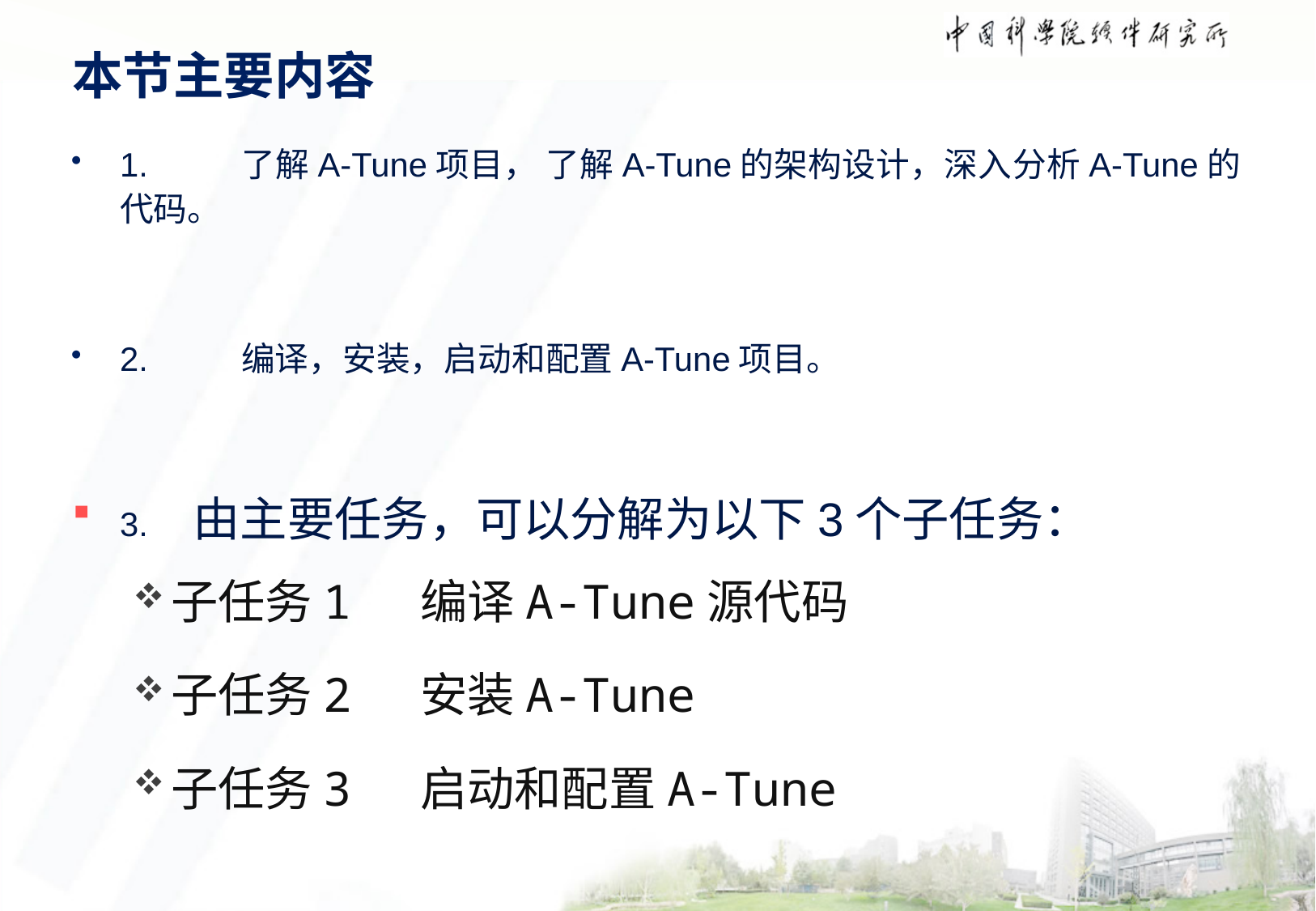

# 本节主要内容
1.	了解A-Tune项目， 了解A-Tune的架构设计，深入分析A-Tune的代码。

2.	编译，安装，启动和配置A-Tune项目。

3.    由主要任务，可以分解为以下3个子任务：
子任务1  编译A-Tune源代码
子任务2  安装A-Tune
子任务3  启动和配置A-Tune